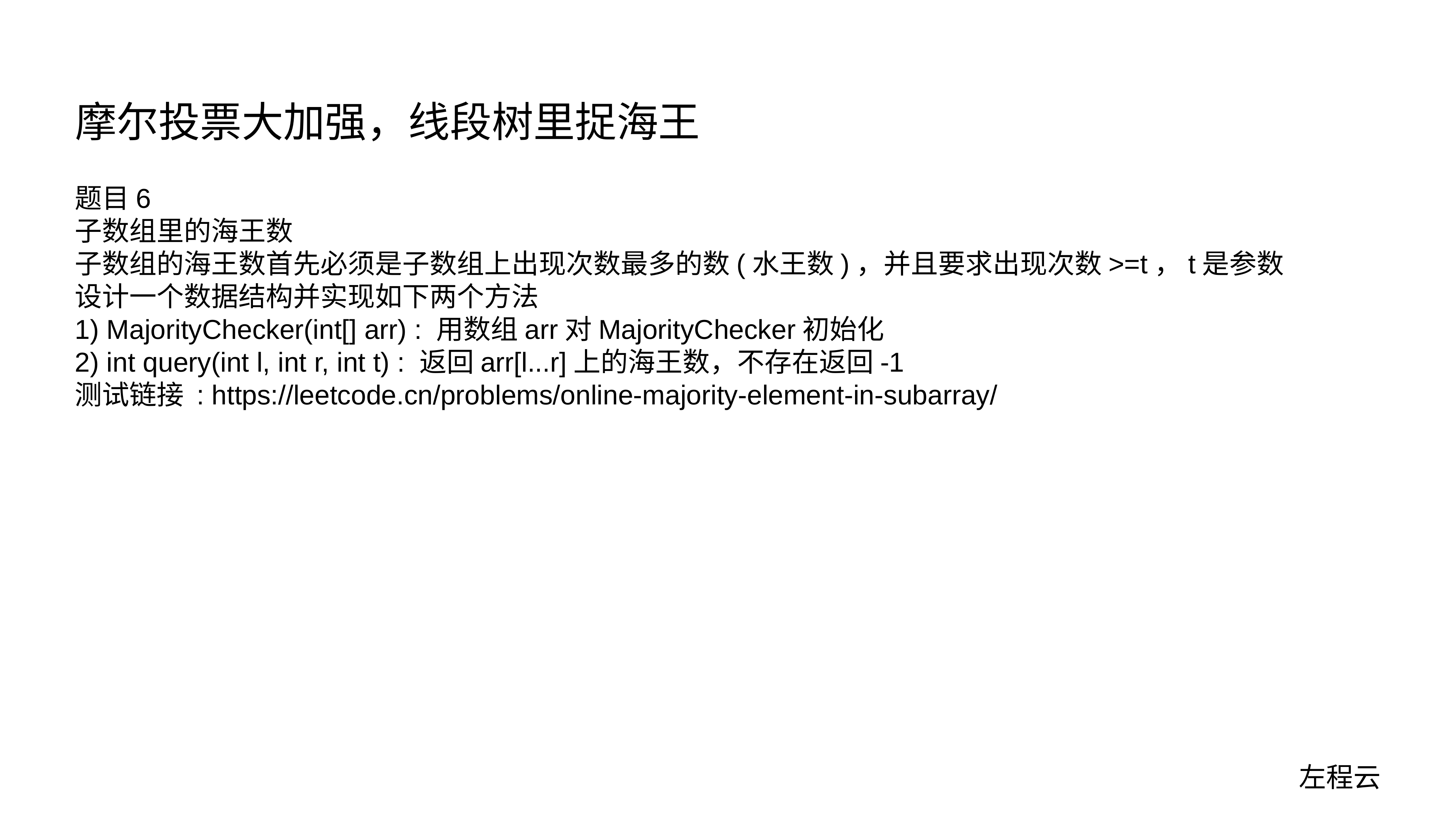

# 摩尔投票大加强，线段树里捉海王
题目6
子数组里的海王数
子数组的海王数首先必须是子数组上出现次数最多的数(水王数)，并且要求出现次数>=t，t是参数
设计一个数据结构并实现如下两个方法
1) MajorityChecker(int[] arr) : 用数组arr对MajorityChecker初始化
2) int query(int l, int r, int t) : 返回arr[l...r]上的海王数，不存在返回-1
测试链接 : https://leetcode.cn/problems/online-majority-element-in-subarray/
左程云